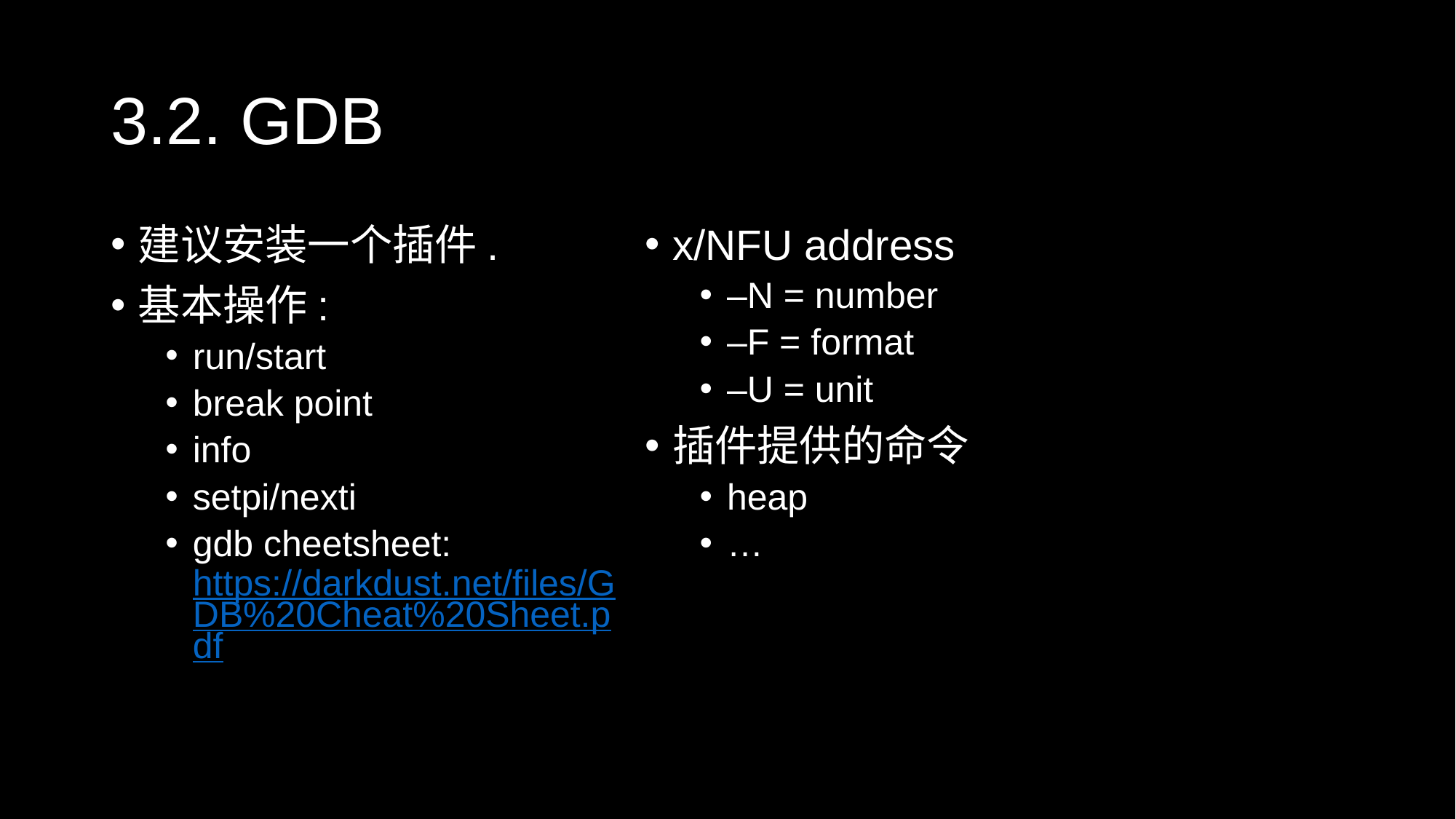

# 3.2. GDB
建议安装一个插件.
基本操作:
run/start
break point
info
setpi/nexti
gdb cheetsheet: https://darkdust.net/files/GDB%20Cheat%20Sheet.pdf
x/NFU address
–N = number
–F = format
–U = unit
插件提供的命令
heap
…